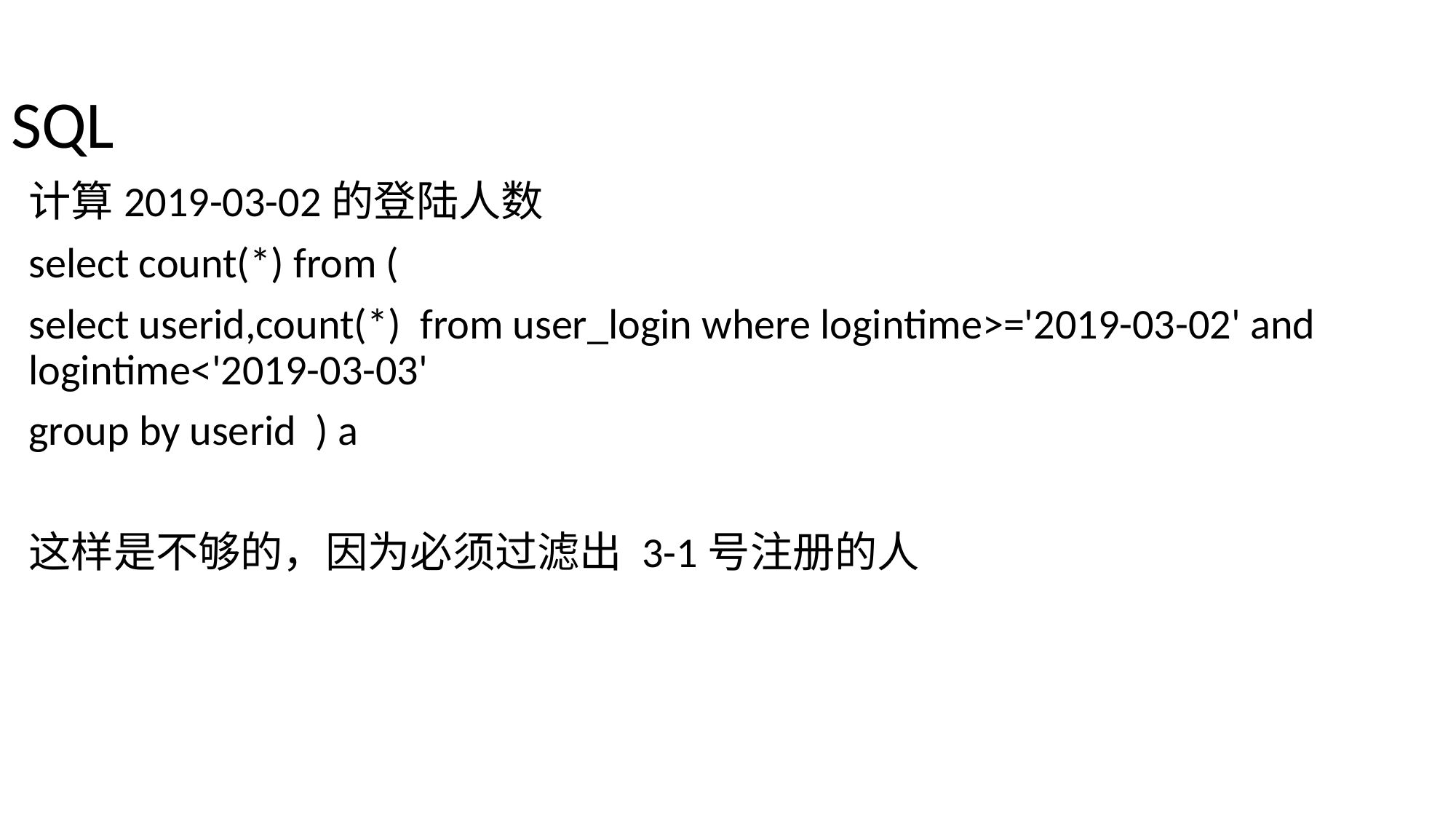

# SQL
计算2019-03-02的登陆人数
select count(*) from (
select userid,count(*)  from user_login where logintime>='2019-03-02' and logintime<'2019-03-03'
group by userid  ) a

这样是不够的，因为必须过滤出 3-1号注册的人